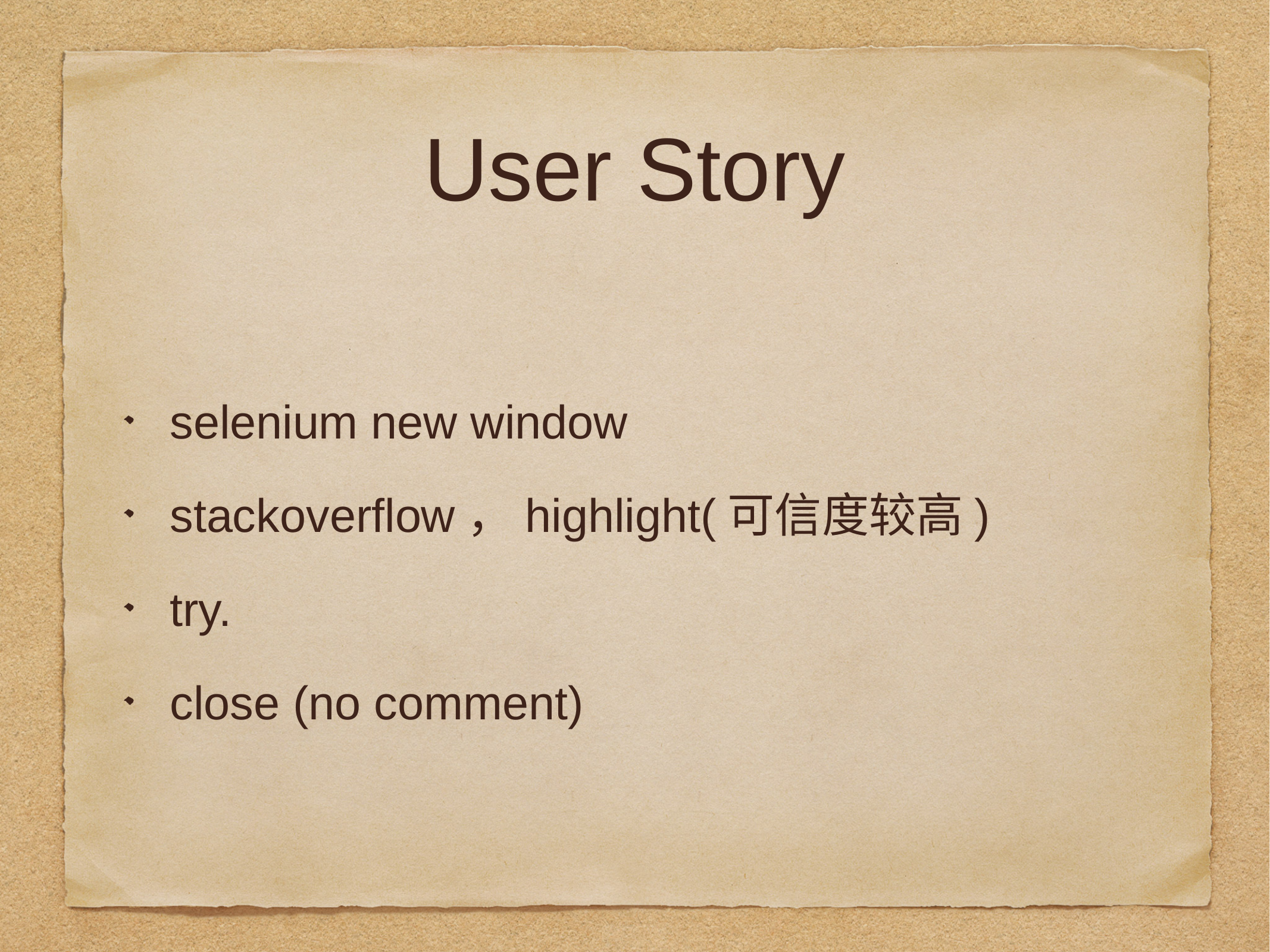

# User Story
selenium new window
stackoverflow，highlight(可信度较高)
try.
close (no comment)